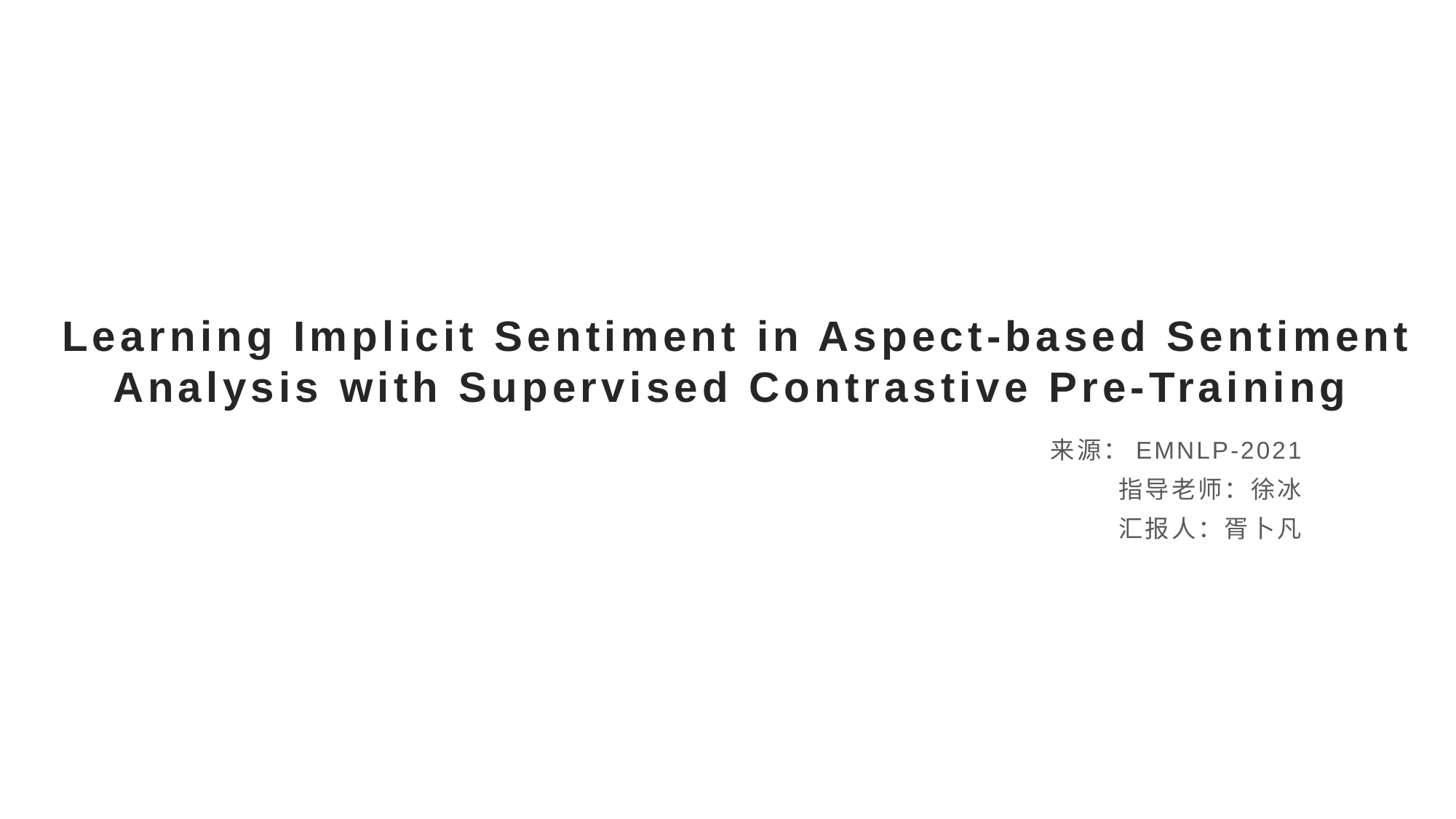

# Learning Implicit Sentiment in Aspect-based Sentiment Analysis with Supervised Contrastive Pre-Training
来源：EMNLP-2021
指导老师：徐冰
汇报人：胥卜凡